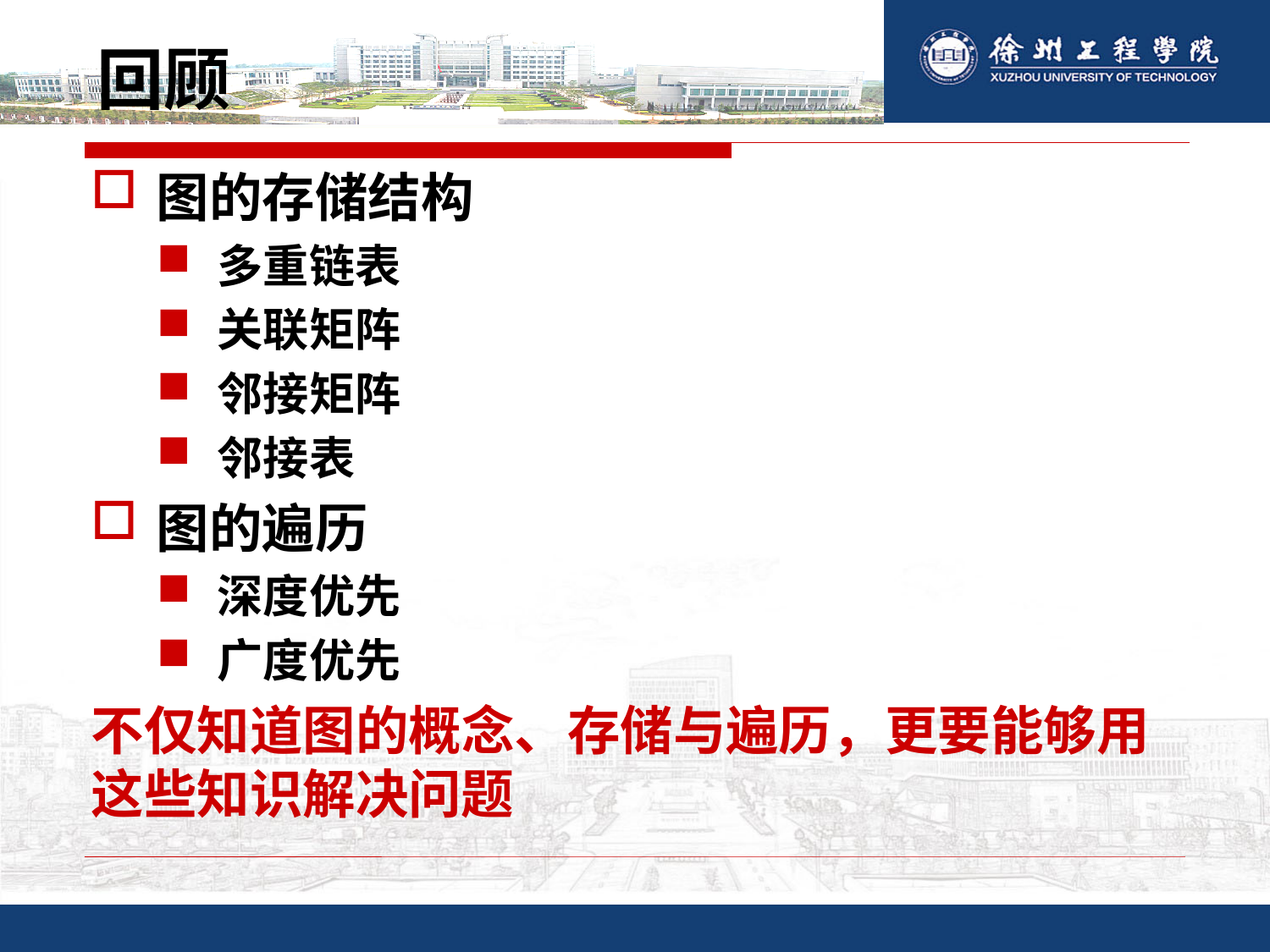

# 回顾
图的存储结构
多重链表
关联矩阵
邻接矩阵
邻接表
图的遍历
深度优先
广度优先
不仅知道图的概念、存储与遍历，更要能够用这些知识解决问题